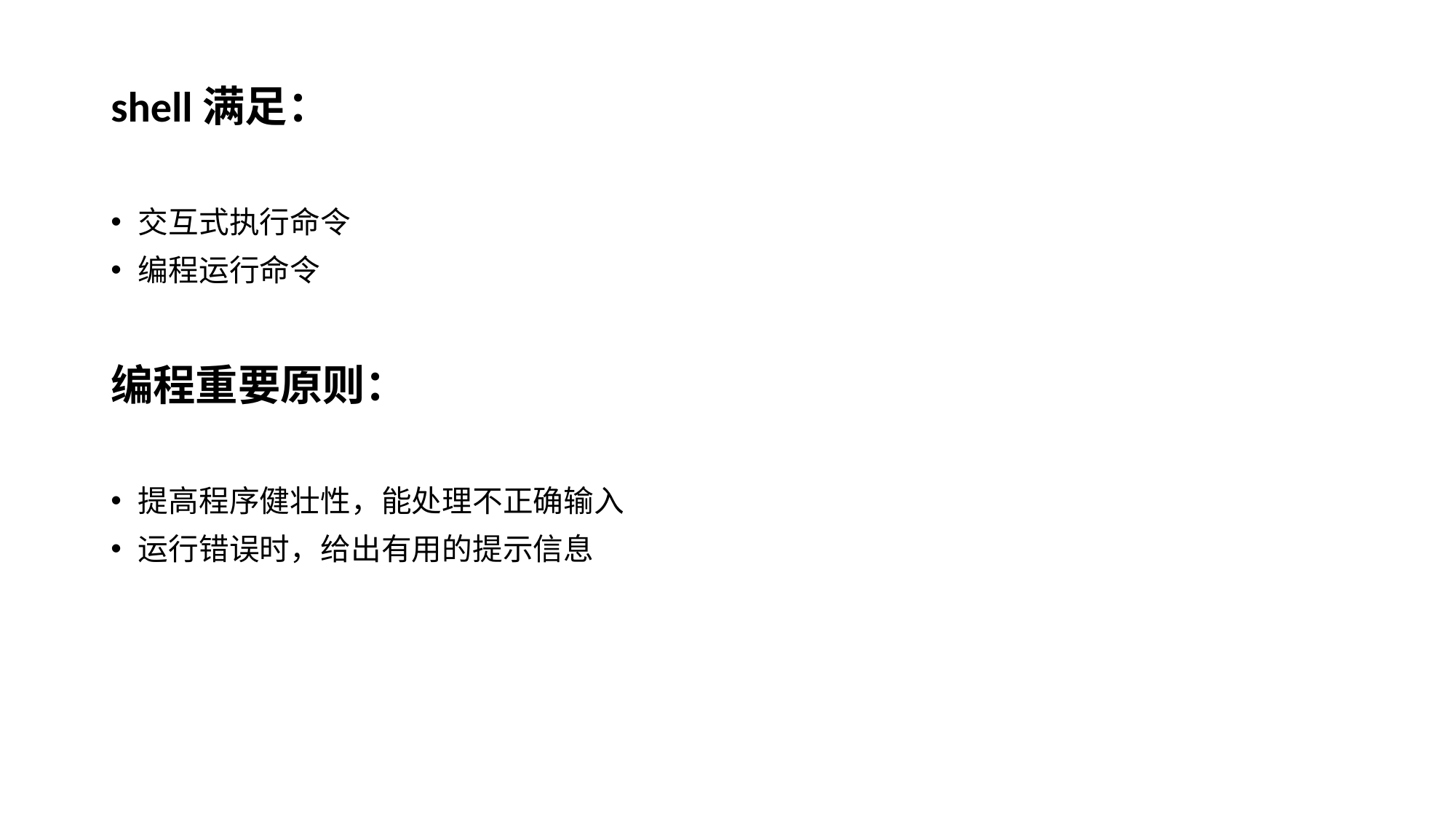

shell满足：

交互式执行命令
编程运行命令

编程重要原则：

提高程序健壮性，能处理不正确输入
运行错误时，给出有用的提示信息